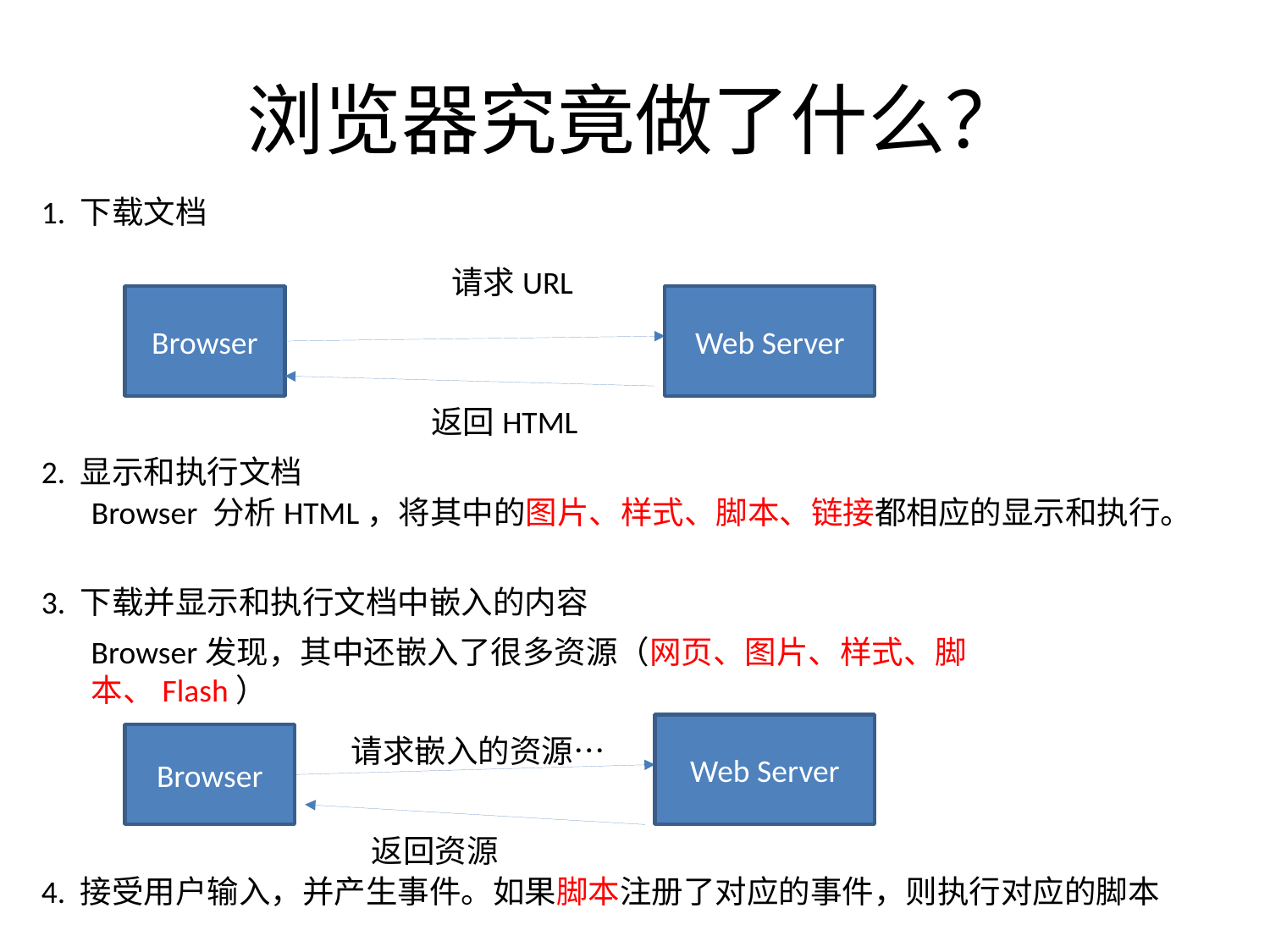

# 浏览器究竟做了什么？
1. 下载文档
请求URL

Browser

Web Server

返回HTML
2. 显示和执行文档
Browser 分析HTML，将其中的图片、样式、脚本、链接都相应的显示和执行。
3. 下载并显示和执行文档中嵌入的内容
Browser发现，其中还嵌入了很多资源（网页、图片、样式、脚本、Flash）

Web Server

Browser
请求嵌入的资源…

返回资源
4. 接受用户输入，并产生事件。如果脚本注册了对应的事件，则执行对应的脚本